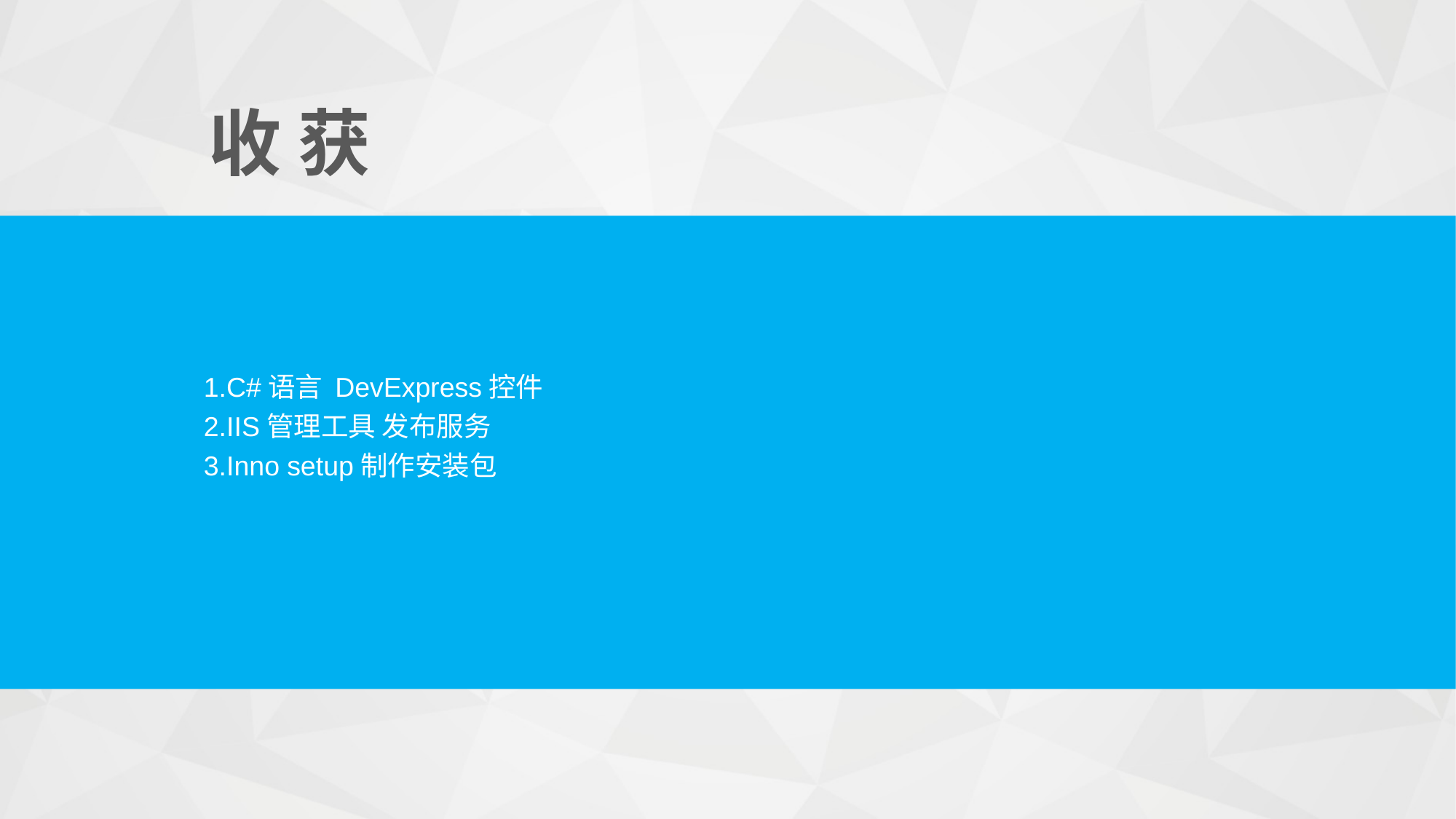

收 获

1.C#语言 DevExpress控件
2.IIS管理工具 发布服务
3.Inno setup制作安装包